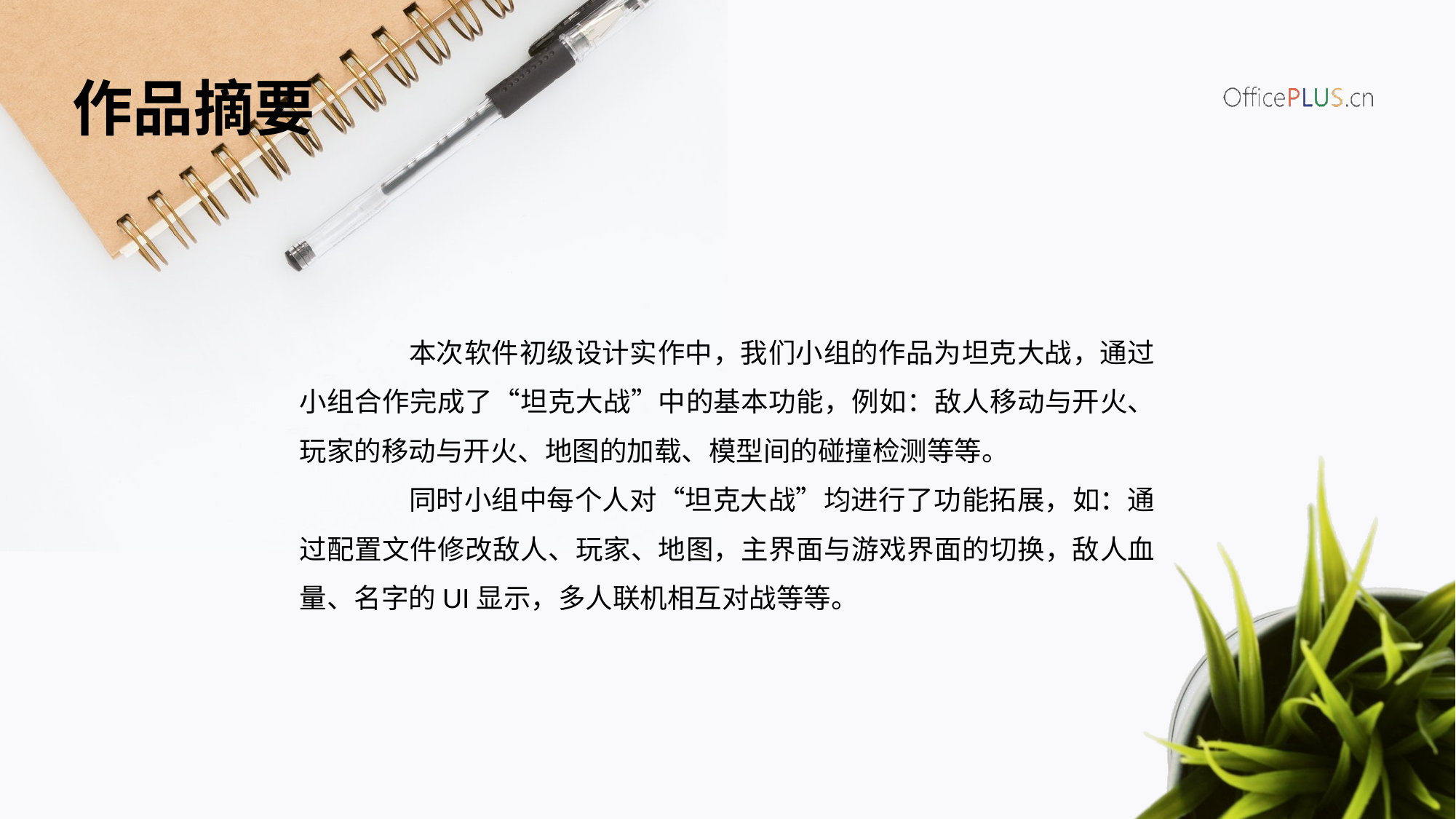

作品摘要
	本次软件初级设计实作中，我们小组的作品为坦克大战，通过小组合作完成了“坦克大战”中的基本功能，例如：敌人移动与开火、玩家的移动与开火、地图的加载、模型间的碰撞检测等等。
	同时小组中每个人对“坦克大战”均进行了功能拓展，如：通过配置文件修改敌人、玩家、地图，主界面与游戏界面的切换，敌人血量、名字的UI显示，多人联机相互对战等等。